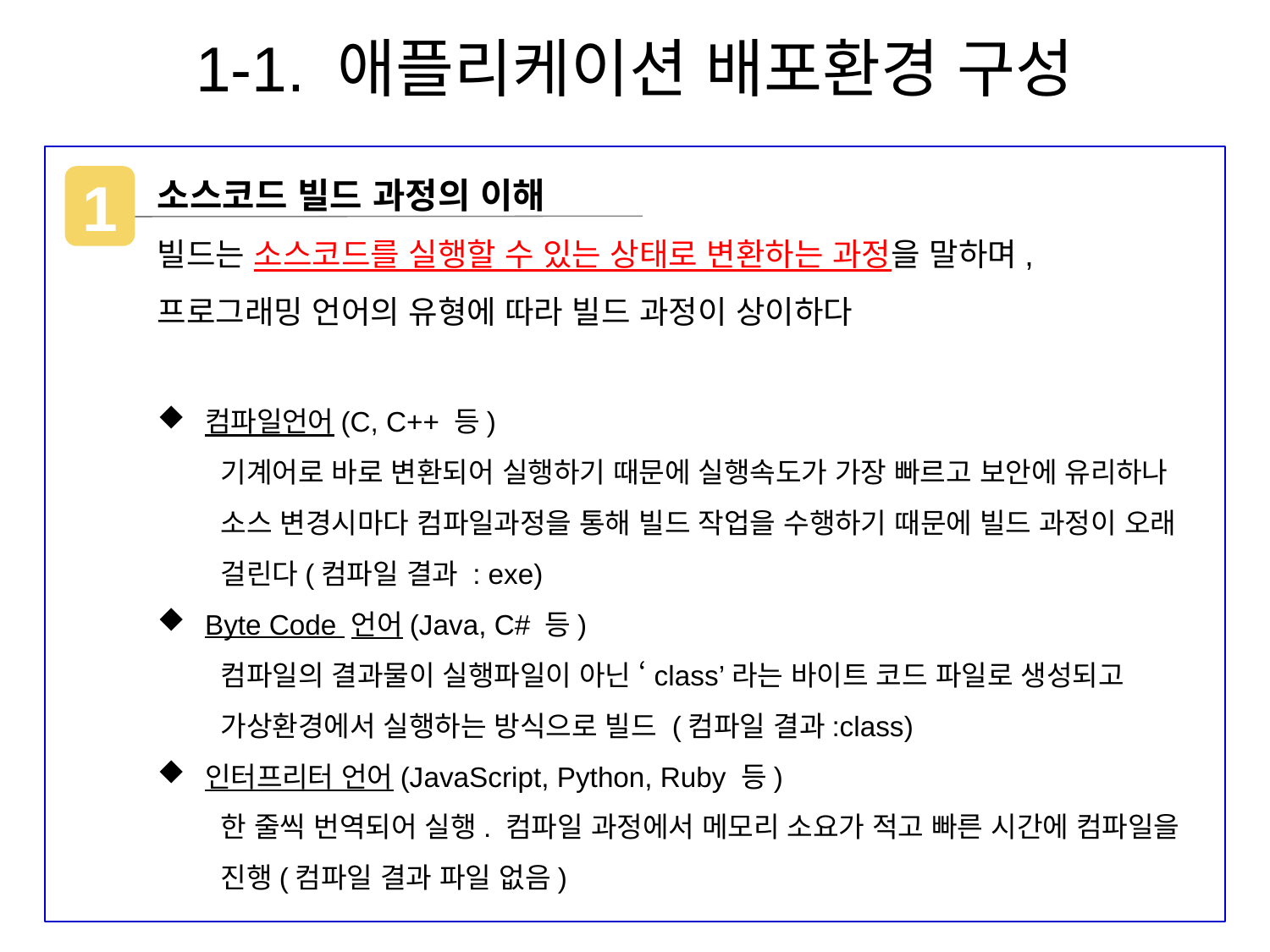

# 1-1. 애플리케이션 배포환경 구성
소스코드 빌드 과정의 이해
빌드는 소스코드를 실행할 수 있는 상태로 변환하는 과정을 말하며, 프로그래밍 언어의 유형에 따라 빌드 과정이 상이하다

컴파일언어(C, C++ 등)
기계어로 바로 변환되어 실행하기 때문에 실행속도가 가장 빠르고 보안에 유리하나 소스 변경시마다 컴파일과정을 통해 빌드 작업을 수행하기 때문에 빌드 과정이 오래 걸린다(컴파일 결과 : exe)
Byte Code 언어(Java, C# 등)
컴파일의 결과물이 실행파일이 아닌 ‘class’라는 바이트 코드 파일로 생성되고 가상환경에서 실행하는 방식으로 빌드 (컴파일 결과:class)
인터프리터 언어(JavaScript, Python, Ruby 등)
한 줄씩 번역되어 실행. 컴파일 과정에서 메모리 소요가 적고 빠른 시간에 컴파일을 진행(컴파일 결과 파일 없음)

1